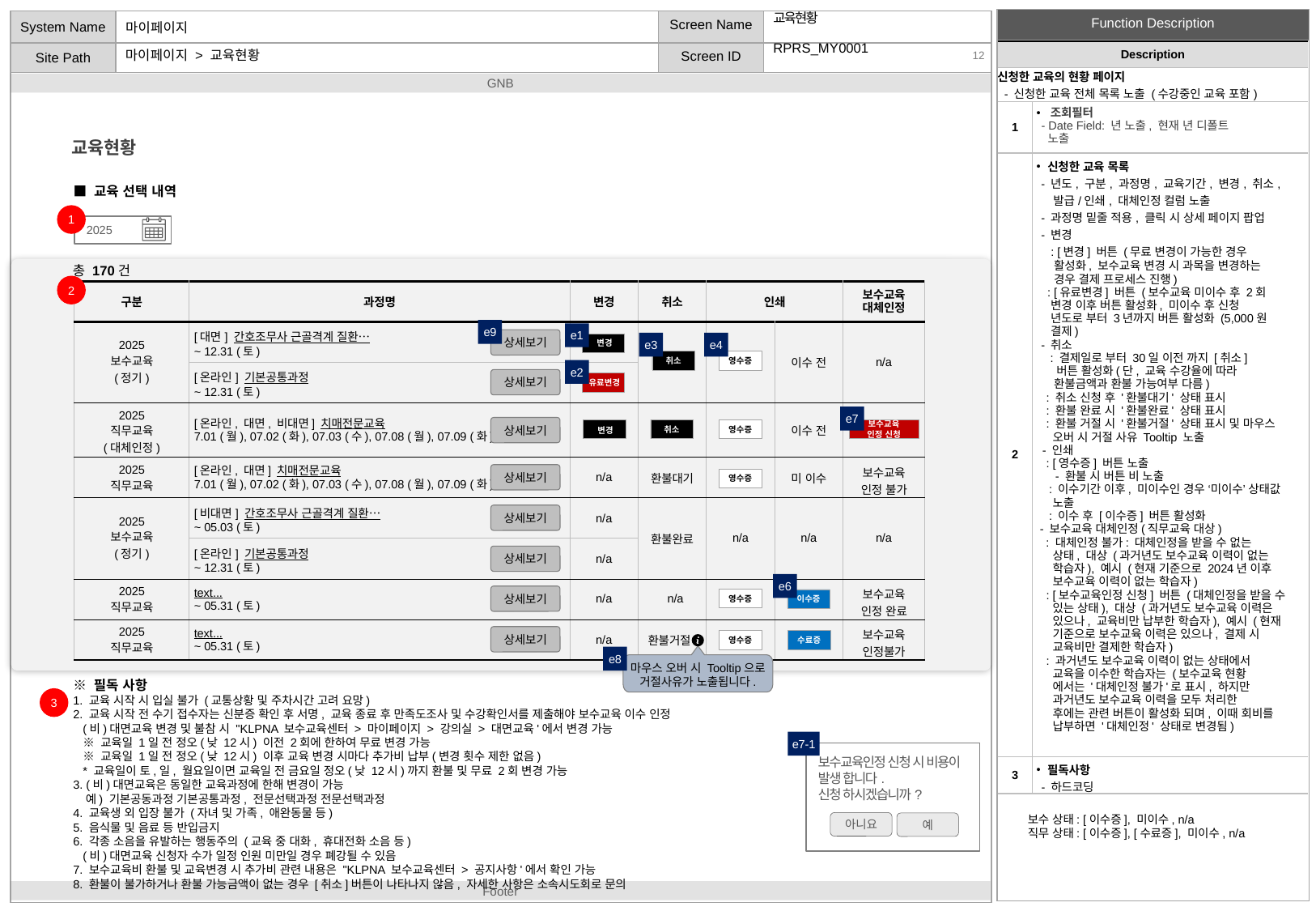

[07.04 수정]
#3 필독사항에 8번 항목 추가

[07.09]
- [수료증] 버튼 추가, 상태값 설명 추가
교육현황
[대체인정]

1. 상태값에 대한 정의
 - 대체인정 불가 : 대체인정을 받을 수 없는 상태로 ‘과거년도 보수교육이력이 없는 사람’   ex) 현재 기준으로 2024년 이후로 보수교육이력이 없는 학습자
 - 대체인정 : 대체인정을 받을 수 있는 상태로 ‘과거년도 보수교육이력이 있으나 교육비만 낸 사람’
    ex) 현재 기준으로 보수교육이력은 있으나 결재할 때 교육비만 결재한 사람

  => 과거년도 보수교육이력이 없는 상태에서 교육을 이수한 학습자는?
       보수교육현황에서는 대체인정 불가로 뜨지만, 과거년도 보수교육 이력을 모두 처리한 후에는                         버튼이 생기고, 이 경우 회비를 납부하게 되면 ‘대체인정’이 표시됨

2. 대체인정 버튼 클릭 시 이후 액션
 - 회비를 납부하는 결제창이 뜨면 됩니다.
 - 퀵메뉴 와 동일한 기능으로 만들어주시면 됩니다

과정에 따라 노출/비노출 함(과정과 관련이 있는지????)
교육신청, 교육현황에 노출
버튼이 언제 까지 노출되나?????
| Description |  |
| --- | --- |
| 신청한 교육의 현황 페이지 - 신청한 교육 전체 목록 노출 (수강중인 교육 포함) |  |
| 1 | 조회필터 - Date Field: 년 노출, 현재 년 디폴트 노출 |
| 2 | 신청한 교육 목록 - 년도, 구분, 과정명, 교육기간, 변경, 취소, 발급/인쇄, 대체인정 컬럼 노출 - 과정명 밑줄 적용, 클릭 시 상세 페이지 팝업 - 변경 : [변경] 버튼 (무료 변경이 가능한 경우 활성화, 보수교육 변경 시 과목을 변경하는 경우 결제 프로세스 진행) : [유료변경] 버튼 (보수교육 미이수 후 2회 변경 이후 버튼 활성화, 미이수 후 신청 년도로 부터 3년까지 버튼 활성화 (5,000원 결제) - 취소 : 결제일로 부터 30일 이전 까지 [취소] 버튼 활성화(단, 교육 수강율에 따라 환불금액과 환불 가능여부 다름) : 취소 신청 후 '환불대기' 상태 표시 : 환불 완료 시 '환불완료' 상태 표시 : 환불 거절 시 '환불거절' 상태 표시 및 마우스 오버 시 거절 사유 Tooltip 노출 - 인쇄 : [영수증] 버튼 노출 - 환불 시 버튼 비 노출 : 이수기간 이후, 미이수인 경우 ‘미이수’ 상태값 노출 : 이수 후 [이수증] 버튼 활성화 - 보수교육 대체인정(직무교육 대상) : 대체인정 불가: 대체인정을 받을 수 없는 상태, 대상 (과거년도 보수교육 이력이 없는 학습자), 예시 (현재 기준으로 2024년 이후 보수교육 이력이 없는 학습자) : [보수교육인정 신청] 버튼 (대체인정을 받을 수 있는 상태), 대상 (과거년도 보수교육 이력은 있으나, 교육비만 납부한 학습자), 예시 (현재 기준으로 보수교육 이력은 있으나, 결제 시 교육비만 결제한 학습자) : 과거년도 보수교육 이력이 없는 상태에서 교육을 이수한 학습자는 (보수교육 현황 에서는 '대체인정 불가'로 표시, 하지만 과거년도 보수교육 이력을 모두 처리한 후에는 관련 버튼이 활성화 되며, 이때 회비를 납부하면 '대체인정' 상태로 변경됨) |
| 3 | 필독사항 - 하드코딩 |
RPRS_MY0001
# 마이페이지 > 교육현황
| Event |  |
| --- | --- |
| E1 | [변경] 버튼 - 클릭 시 보수교육, 직무교육 변경 페이지로 이동 |
| E2 | [유료변경] 버튼 - 클릭 시 보수교육 변경 페이지로 이동, 변경 과목 선택 후 결제 프로세스 진행 |
| E3 | [취소] 버튼 - 클릭 시 ‘교육 취소’ 페이지로 이동 - 환불정책 기준 환불 대상이 아닌 고객에게는 버튼 비 노출 |
| E4 | [영수증] 버튼 - 클릭 시 영수증 출력 화면 팝업 |
| E6 | [이수증], [수료증] 버튼 - 보수교육 상태: [이수증], 미이수, n/a - 직무교육 상태: [이수증], [수료증], 미이수, n/a - 버튼 클릭 시 이수증 출력 화면 팝업 \* 보수교육 이수: 과정 수강을 완료한 상태 \* 보수, 직무 교육 미이수: 과정 수강을 미완료한 상태 \* 직무 이수: 보수교육인정신청(회비납부)한 과정을 수강 완료한 상태 \* 직무 수료: 보수교육인정 과정이 아닌 과정을 수강 완료한 상태 |
| E7 | [보수교육인정 신청] 버튼 - 클릭 시 #e7-1 컨펌 메시지 출력 후 확인 시 ‘보수교육인정 신청’ 페이지로 이동 |
| E8 | 환불거절 상태값 - 마우스 오버 시 Tooltip으로 거절사유 노출 |
| E9 | [상세보기] 버튼 - 클릭 시 보수교육은 상세페이지 팝업, 직무교육은 상세페이지로 이동 |
교육현황
■ 교육 선택 내역
1
2025

총 170건

2
| 구분 | 과정명 | 변경 | 취소 | 인쇄 |  | 보수교육 대체인정 |
| --- | --- | --- | --- | --- | --- | --- |
| 2025 보수교육 (정기) | [대면] 간호조무사 근골격계 질환… ~ 12.31 (토) |  |  |  | 이수 전 | n/a |
|  | [온라인] 기본공통과정 ~ 12.31 (토) |  |  |  |  |  |
| 2025 직무교육 (대체인정) | [온라인, 대면, 비대면] 치매전문교육 7.01 (월), 07.02 (화), 07.03 (수), 07.08 (월), 07.09 (화) |  |  |  | 이수 전 |  |
| 2025 직무교육 | [온라인, 대면] 치매전문교육 7.01 (월), 07.02 (화), 07.03 (수), 07.08 (월), 07.09 (화) | n/a | 환불대기 |  | 미 이수 | 보수교육 인정 불가 |
| 2025 보수교육 (정기) | [비대면] 간호조무사 근골격계 질환… ~ 05.03 (토) | n/a | 환불완료 | n/a | n/a | n/a |
|  | [온라인] 기본공통과정 ~ 12.31 (토) | n/a |  |  |  |  |
| 2025 직무교육 | text... ~ 05.31 (토) | n/a | n/a |  |  | 보수교육 인정 완료 |
| 2025 직무교육 | text... ~ 05.31 (토) | n/a | 환불거절 |  |  | 보수교육 인정불가 |
e9
e1
상세보기
변경

e3
e4
취소
영수증
                 [직무]
- 강의자료실
설문: 현업적용평가, 강의만족도평가
대체인정: 조건에 따라 [대체인정] 버튼 활성화/비활성화. 활성화 버튼 클릭 시 년회비 납부 페이지 오픈(회비납부후 버튼 상태와 활성화/비활성화 조건 정책 정의 하여 전달 받기로 함)
e2
상세보기
유료변경

e7
상세보기
변경

취소
영수증
보수교육
인정 신청
상세보기
영수증
상세보기
가상계좌 취소시 환불계좌 받기(필수)

기타 결제도구인 경우 결제 기간이 오래 된 경우 환불 계좌받기(필수)
상세보기
e6
[직무교육 정책]
 - 취소, 변경 -
약관에 따른 30일 기준으로 취소가능하고 이후 환불/취소 불가
30일 이전이라도 부분취소는 없음
아카데미 교육은 타교육으로 변경 안되며 반대로 타교육에서 아카데미교육으로도 변경안됨

- 직무교육 대체인정 -
직무교육 신청 시 대체인정 유무에 따라 교육비와 회비를 별도로 결제 -> 대체인정 시 교육비는 중앙회로 회비(35,000)원은 소속시도회로 귀속
교육 이수 후 보수교육인정 신청 시 회비(35,000) 결제 필요 -> 평생회원, 회비선납회원.. 기타 회비납부가 필요없는 경우에는 추가결제 필요없음

-> 대체인정 가능자 -> 직무교육신청
-> 대체인정 여부 y -> 2번결재, 교육비 3, 간접비 3.5
-> 대체인정 여부 n -> 1번결제 교육 3
마이페이지에서 3.5 간접이 결제가 되면,
상세보기
영수증
이수증
상세보기
영수증
수료증

변경 시 교육타입 부터 변경?
미이수 추가비
신청일은 필요하지 않은 지
마우스 오버 시 Tooltip으로
거절사유가 노출됩니다.
e8
※ 필독 사항
1. 교육 시작 시 입실 불가 (교통상황 및 주차시간 고려 요망)
2. 교육 시작 전 수기 접수자는 신분증 확인 후 서명, 교육 종료 후 만족도조사 및 수강확인서를 제출해야 보수교육 이수 인정
   (비)대면교육 변경 및 불참 시 "KLPNA 보수교육센터 > 마이페이지 > 강의실 > 대면교육'에서 변경 가능
   ※ 교육일 1일 전 정오(낮 12시) 이전 2회에 한하여 무료 변경 가능
   ※ 교육일 1일 전 정오(낮 12시) 이후 교육 변경 시마다 추가비 납부(변경 횟수 제한 없음)
   * 교육일이 토,일, 월요일이면 교육일 전 금요일 정오(낮 12시)까지 환불 및 무료 2회 변경 가능
3. (비)대면교육은 동일한 교육과정에 한해 변경이 가능
   예) 기본공동과정 기본공통과정, 전문선택과정 전문선택과정
4. 교육생 외 입장 불가 (자녀 및 가족, 애완동물 등)
5. 음식물 및 음료 등 반입금지
6. 각종 소음을 유발하는 행동주의 (교육 중 대화, 휴대전화 소음 등)
   (비)대면교육 신청자 수가 일정 인원 미만일 경우 폐강될 수 있음
7. 보수교육비 환불 및 교육변경 시 추가비 관련 내용은 "KLPNA 보수교육센터 > 공지사항'에서 확인 가능
8. 환불이 불가하거나 환불 가능금액이 없는 경우 [취소]버튼이 나타나지 않음, 자세한 사항은 소속시도회로 문의
3
e7-1

보수교육인정 신청 시 비용이 발생 합니다.
신청 하시겠습니까?
아니요
예
보수 상태: [이수증], 미이수, n/a
직무 상태: [이수증], [수료증], 미이수, n/a